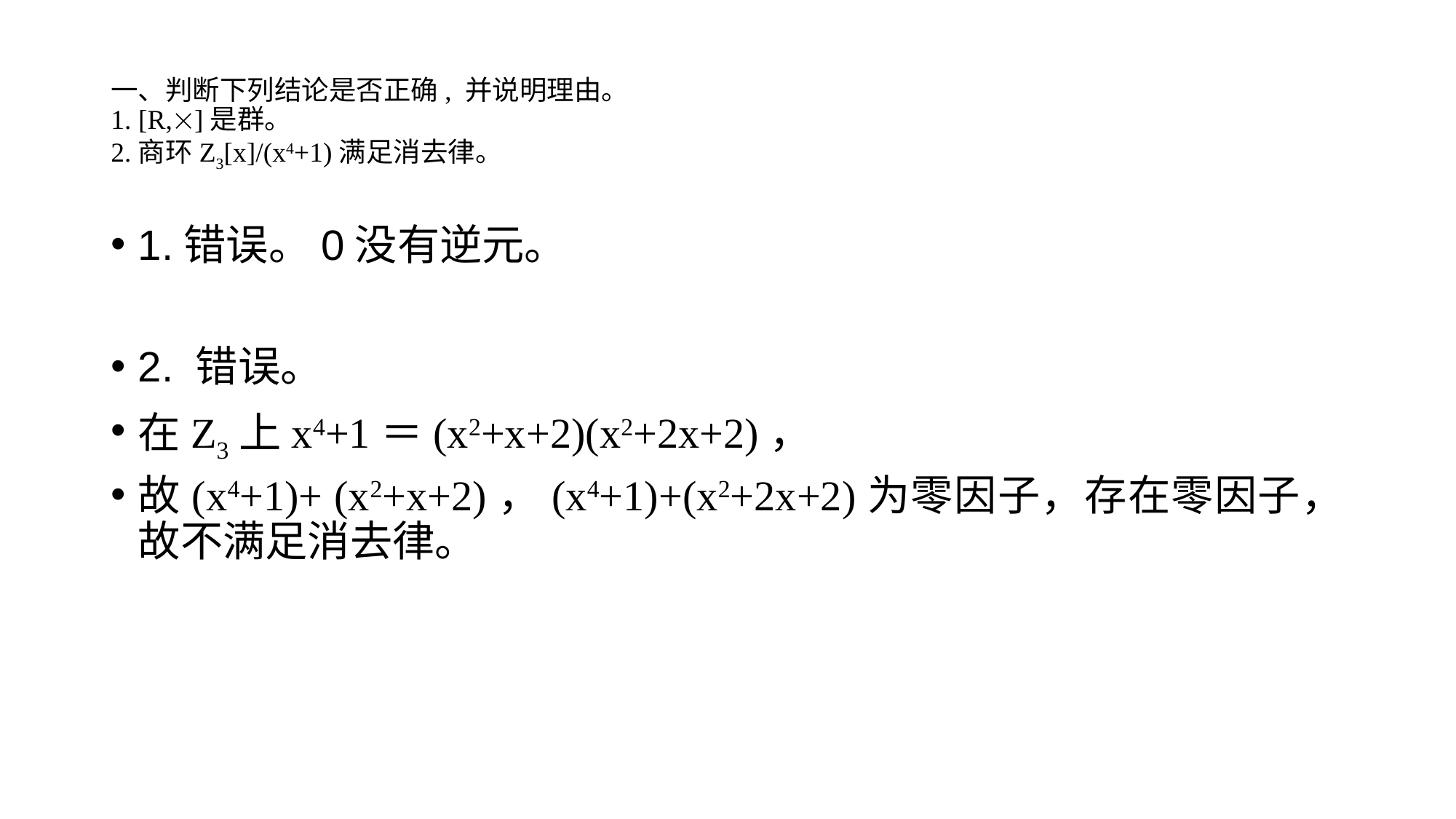

# 一、判断下列结论是否正确, 并说明理由。  1. [R,×]是群。 2.商环Z3[x]/(x4+1)满足消去律。
1.错误。0没有逆元。

2. 错误。
在Z3上x4+1＝(x2+x+2)(x2+2x+2)，
故(x4+1)+ (x2+x+2)，(x4+1)+(x2+2x+2)为零因子，存在零因子，故不满足消去律。